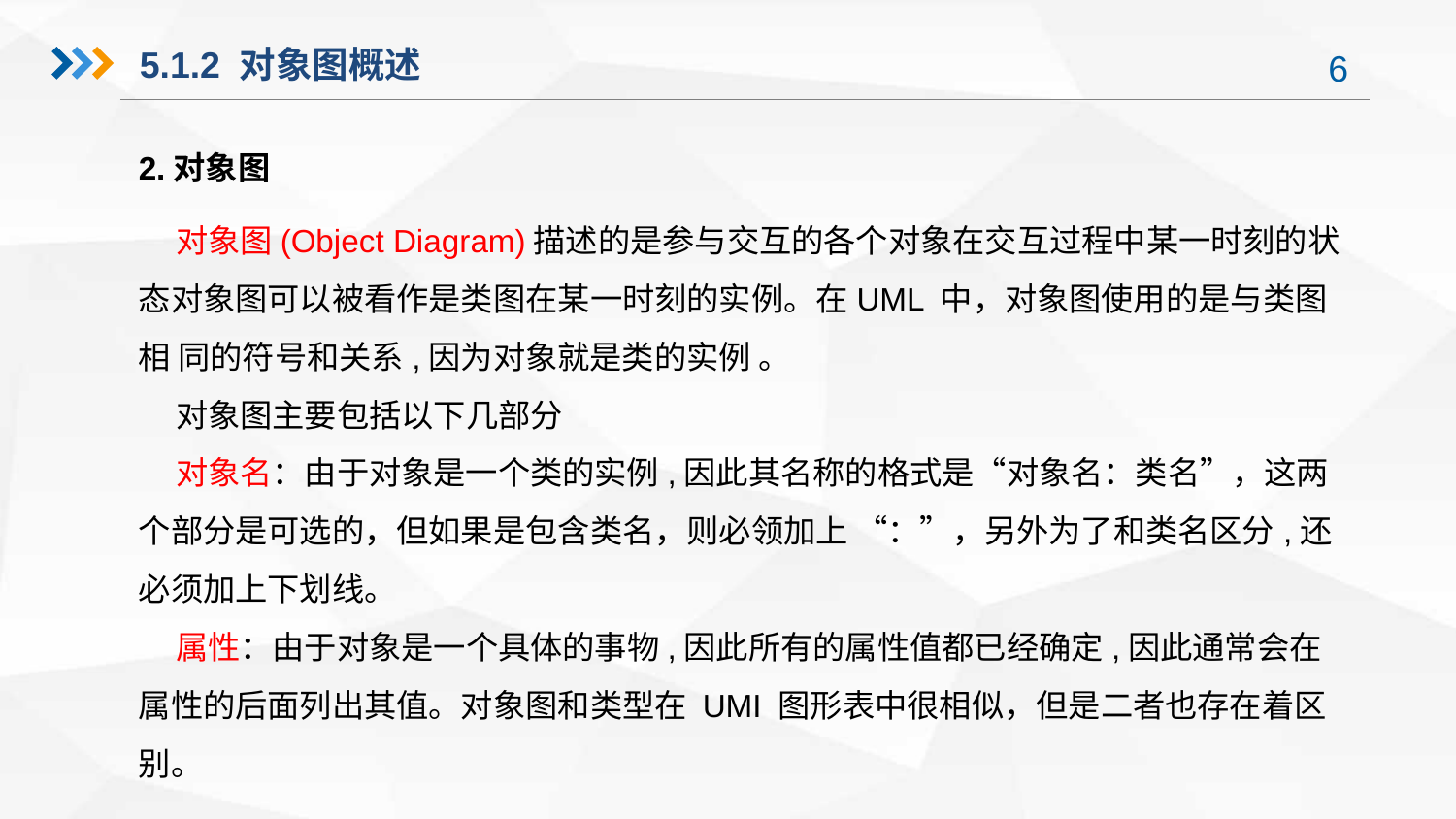

5.1.2 对象图概述

2.对象图
    对象图(Object Diagram)描述的是参与交互的各个对象在交互过程中某一时刻的状 态对象图可以被看作是类图在某一时刻的实例。在UML 中，对象图使用的是与类图相 同的符号和关系,因为对象就是类的实例 。
    对象图主要包括以下几部分
    对象名：由于对象是一个类的实例,因此其名称的格式是“对象名：类名”，这两个部分是可选的，但如果是包含类名，则必领加上 “：”，另外为了和类名区分,还必须加上下划线。
    属性：由于对象是一个具体的事物,因此所有的属性值都已经确定,因此通常会在属性的后面列出其值。对象图和类型在 UMI 图形表中很相似，但是二者也存在着区别。